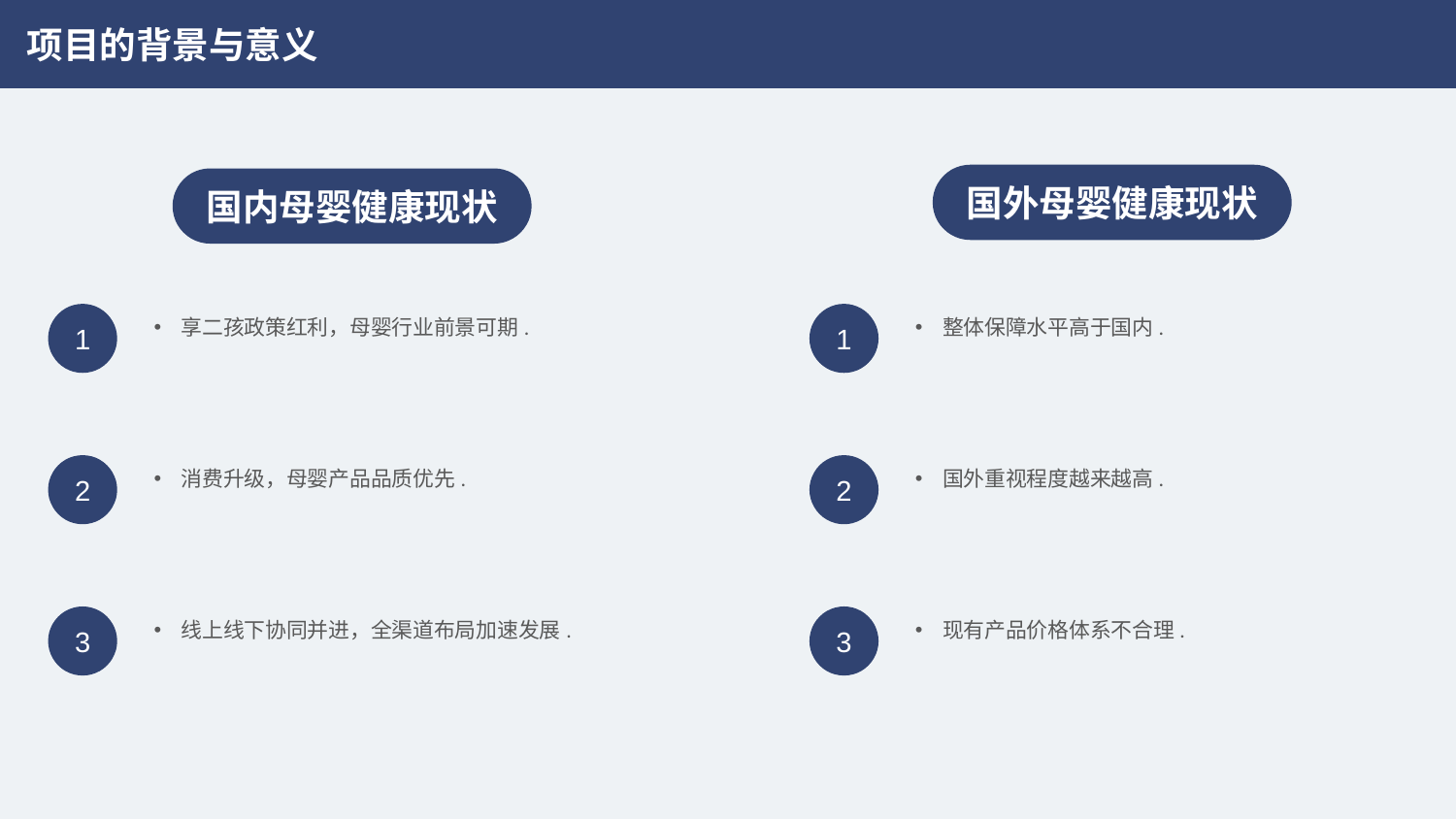

项目的背景与意义
国外母婴健康现状
国内母婴健康现状
享二孩政策红利，母婴行业前景可期.
整体保障水平高于国内.
1
1
消费升级，母婴产品品质优先.
国外重视程度越来越高.
2
2
线上线下协同并进，全渠道布局加速发展.
现有产品价格体系不合理.
3
3